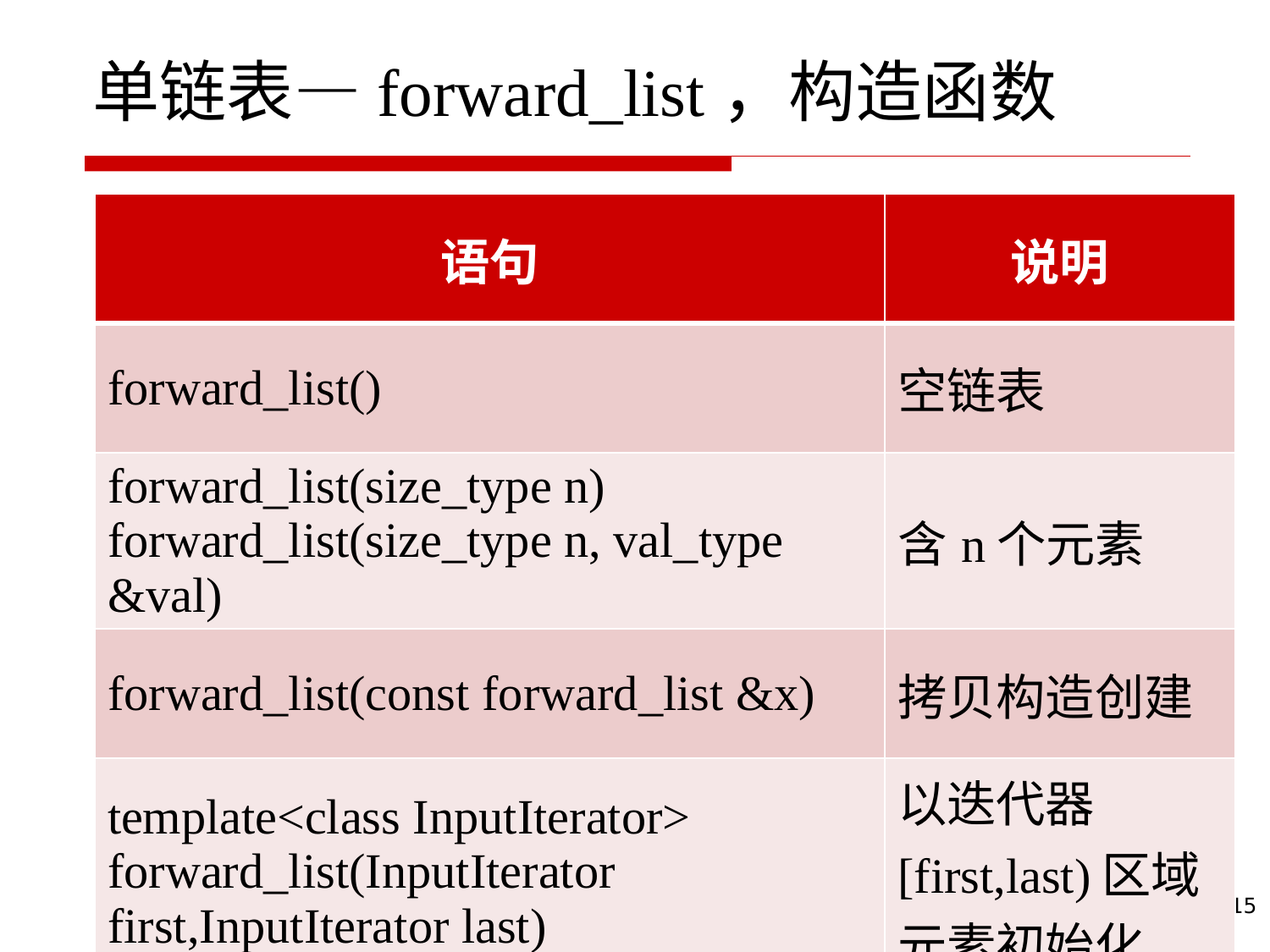

# 单链表—forward_list，构造函数

| 语句 | 说明 |
| --- | --- |
| forward\_list() | 空链表 |
| forward\_list(size\_type n) forward\_list(size\_type n, val\_type &val) | 含n个元素 |
| forward\_list(const forward\_list &x) | 拷贝构造创建 |
| template<class InputIterator> forward\_list(InputIterator first,InputIterator last) | 以迭代器[first,last)区域元素初始化 |
15